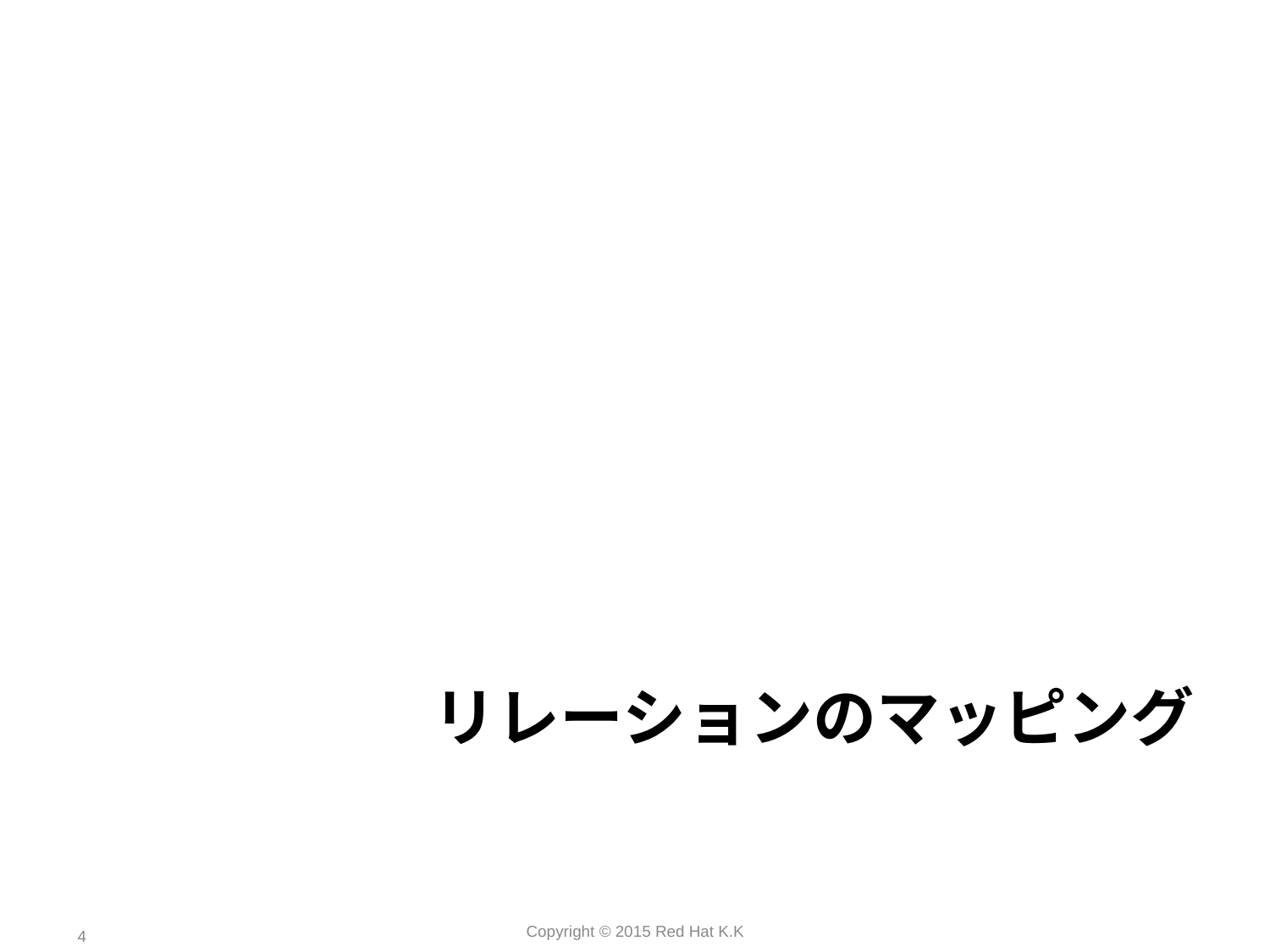

# リレーションのマッピング
4
Copyright © 2015 Red Hat K.K